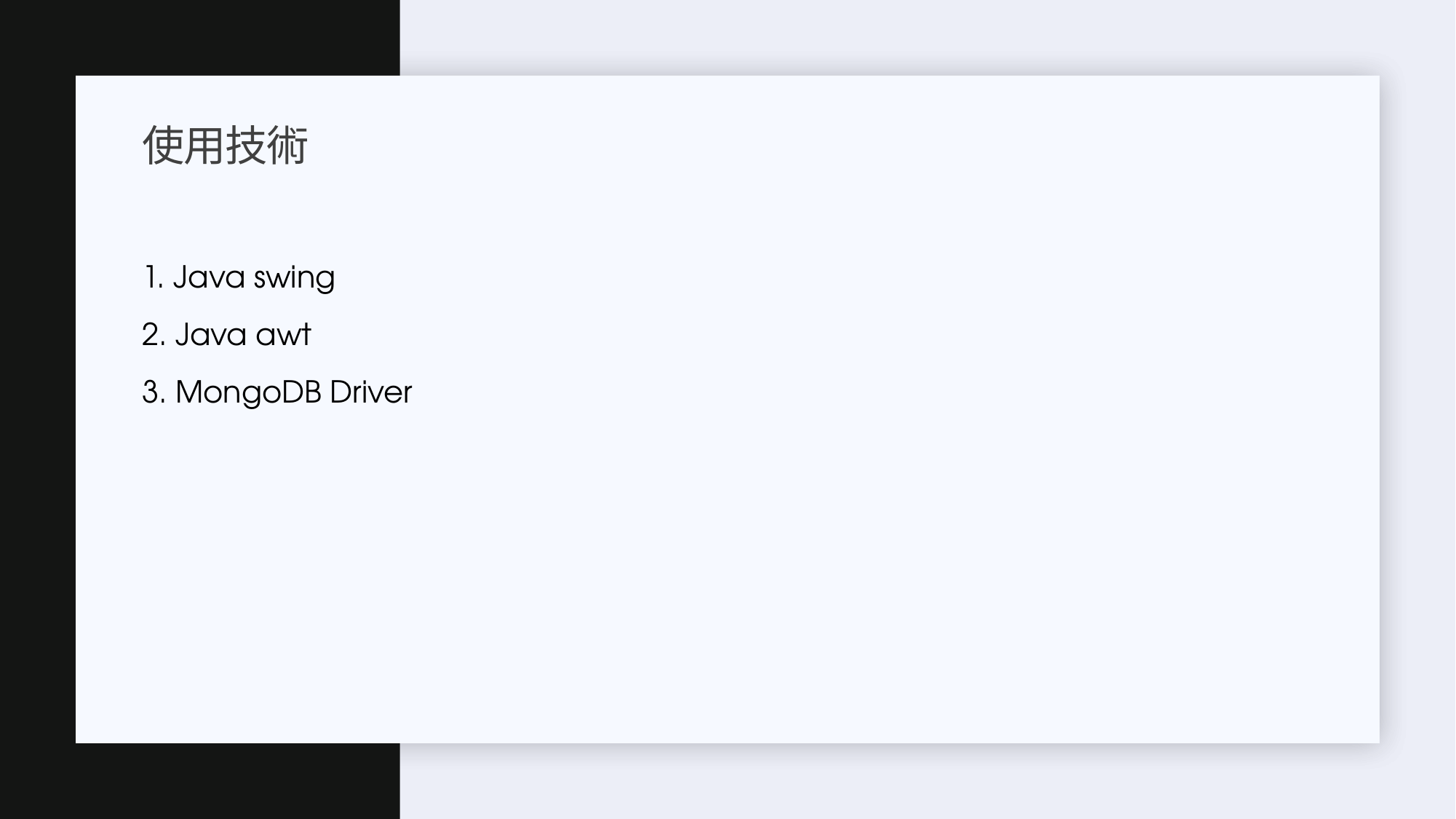

# 使用技術
1. Java swing
2. Java awt
3. MongoDB Driver